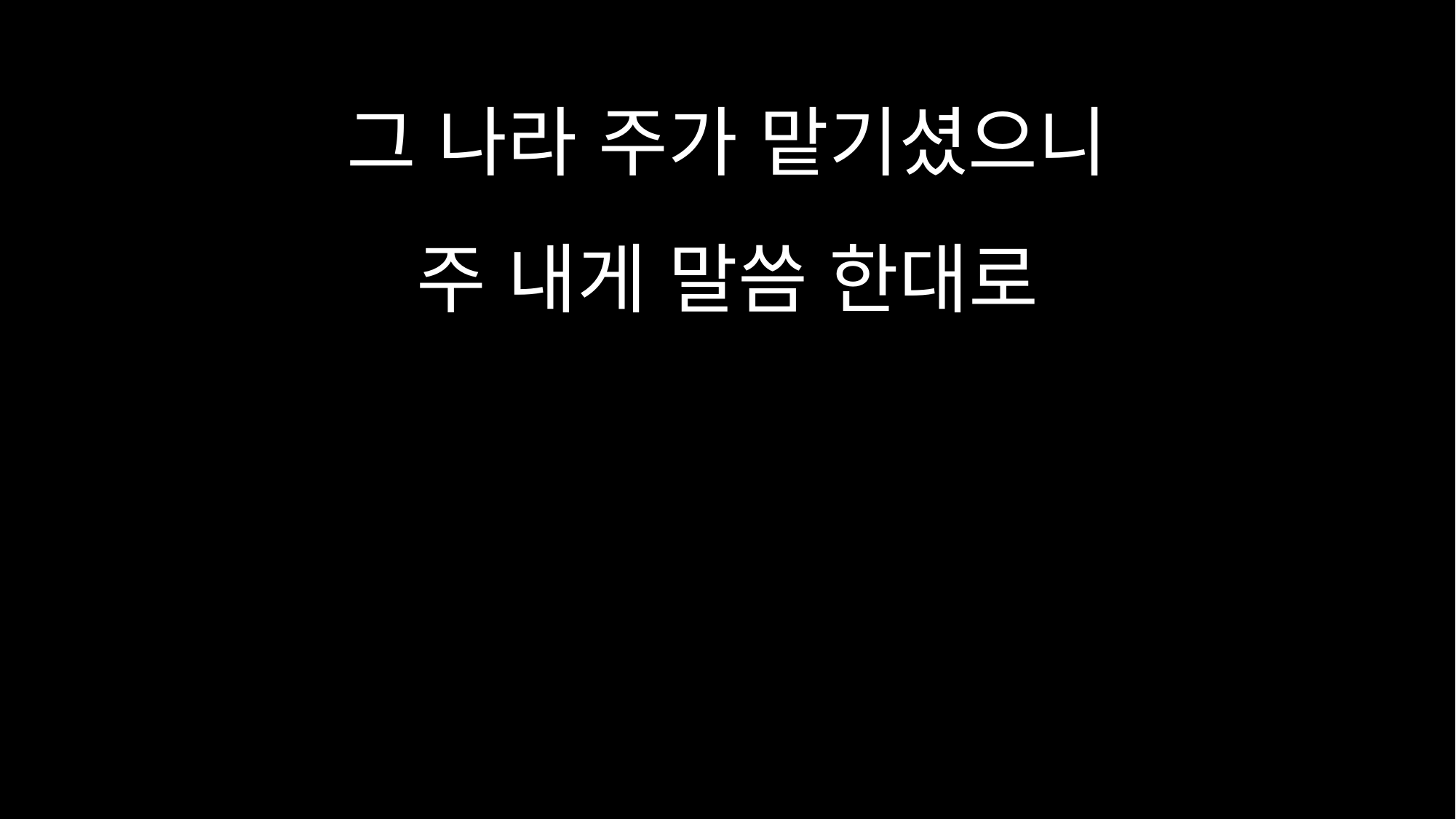

# 그 나라 주가 맡기셨으니
주 내게 말씀 한대로